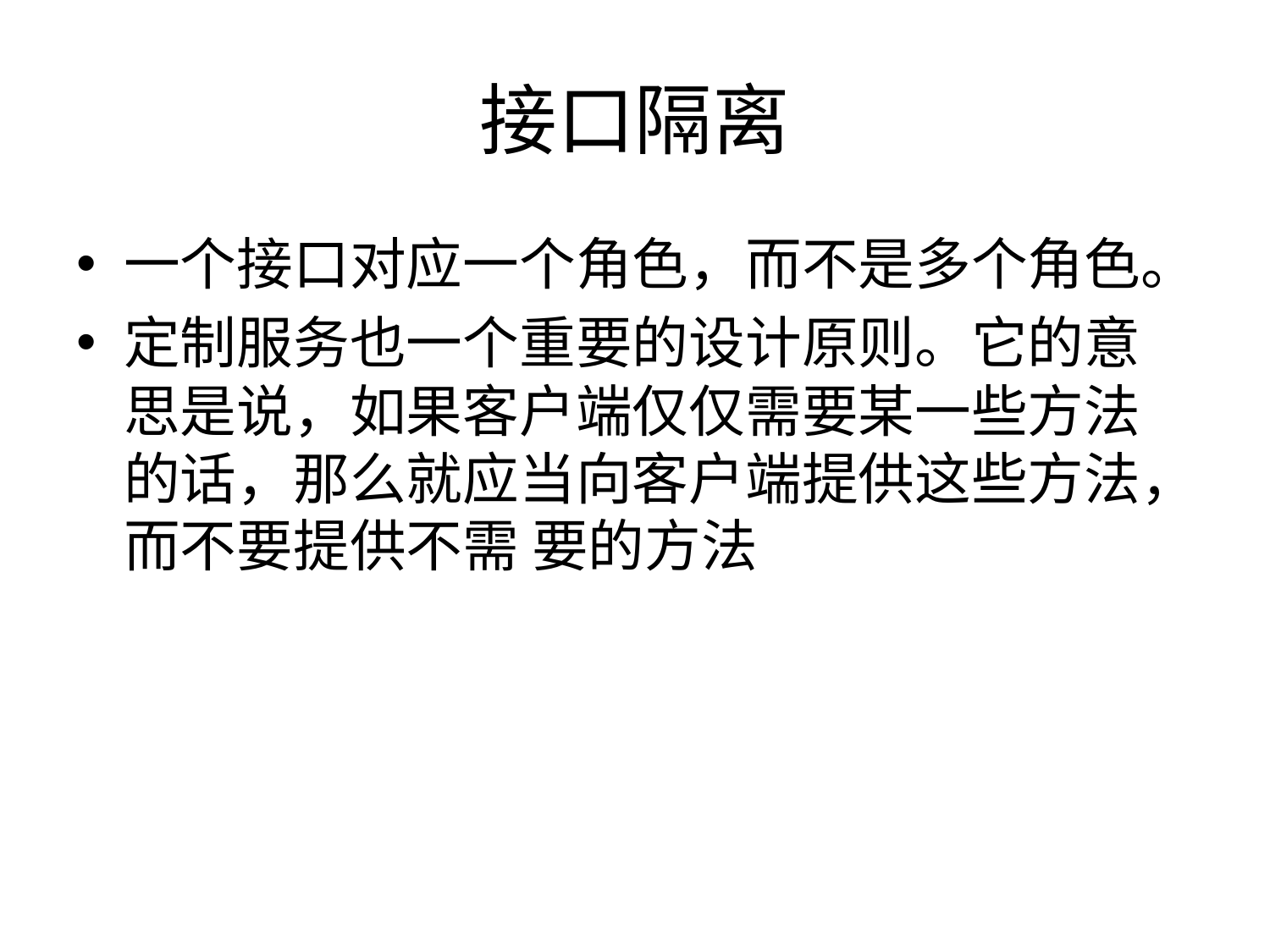

# 接口隔离
一个接口对应一个角色，而不是多个角色。
定制服务也一个重要的设计原则。它的意思是说，如果客户端仅仅需要某一些方法的话，那么就应当向客户端提供这些方法，而不要提供不需 要的方法